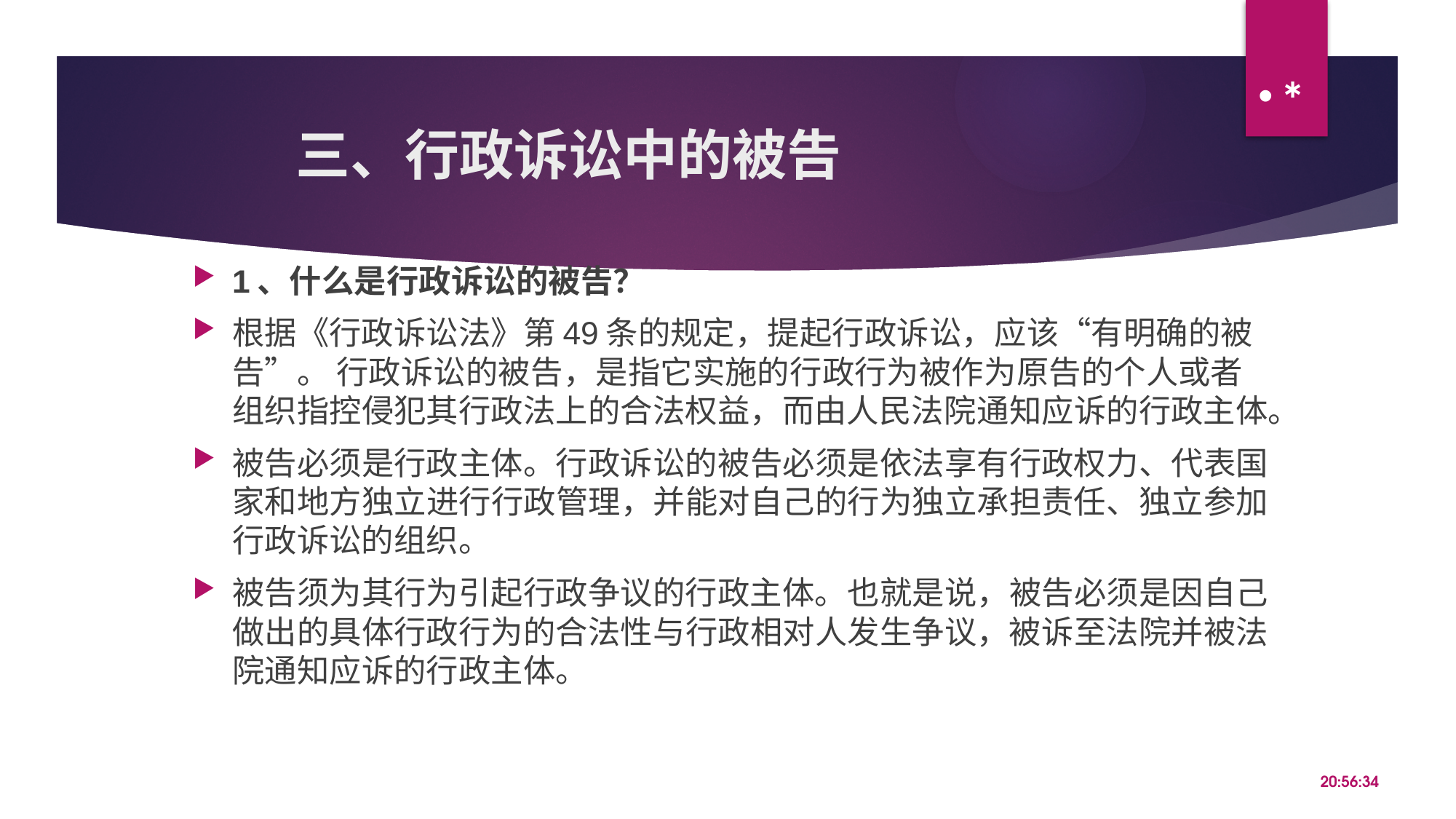

*
# 三、行政诉讼中的被告
1、什么是行政诉讼的被告？
根据《行政诉讼法》第49条的规定，提起行政诉讼，应该“有明确的被告”。 行政诉讼的被告，是指它实施的行政行为被作为原告的个人或者组织指控侵犯其行政法上的合法权益，而由人民法院通知应诉的行政主体。
被告必须是行政主体。行政诉讼的被告必须是依法享有行政权力、代表国家和地方独立进行行政管理，并能对自己的行为独立承担责任、独立参加行政诉讼的组织。
被告须为其行为引起行政争议的行政主体。也就是说，被告必须是因自己做出的具体行政行为的合法性与行政相对人发生争议，被诉至法院并被法院通知应诉的行政主体。

20:56:34